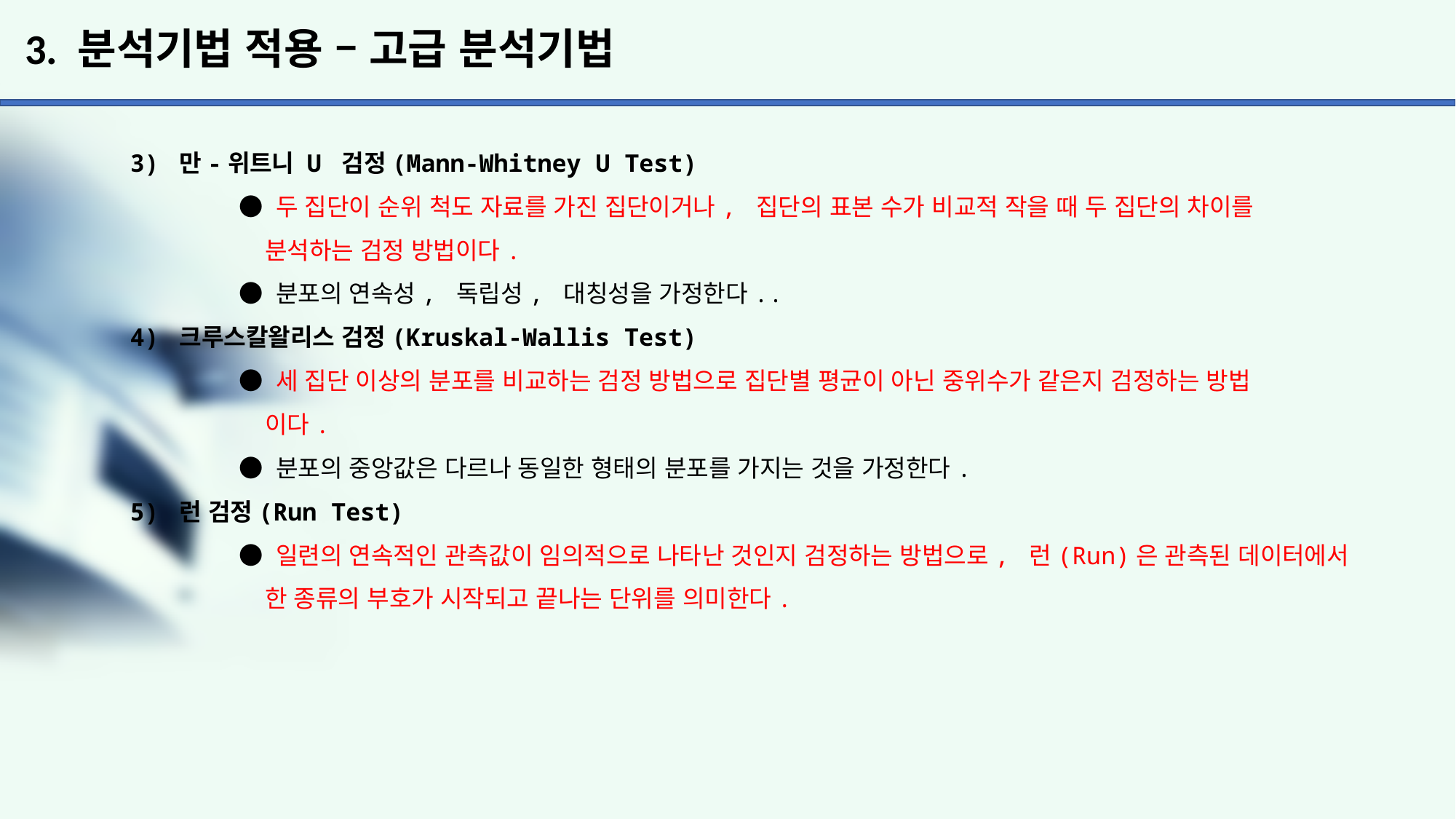

# 3. 분석기법 적용 – 고급 분석기법
3) 만-위트니 U 검정(Mann-Whitney U Test)
	● 두 집단이 순위 척도 자료를 가진 집단이거나, 집단의 표본 수가 비교적 작을 때 두 집단의 차이를
	   분석하는 검정 방법이다.
	● 분포의 연속성, 독립성, 대칭성을 가정한다..
4) 크루스칼왈리스 검정(Kruskal-Wallis Test)
	● 세 집단 이상의 분포를 비교하는 검정 방법으로 집단별 평균이 아닌 중위수가 같은지 검정하는 방법
	   이다.
	● 분포의 중앙값은 다르나 동일한 형태의 분포를 가지는 것을 가정한다.
5) 런 검정(Run Test)
	● 일련의 연속적인 관측값이 임의적으로 나타난 것인지 검정하는 방법으로, 런(Run)은 관측된 데이터에서
	   한 종류의 부호가 시작되고 끝나는 단위를 의미한다.